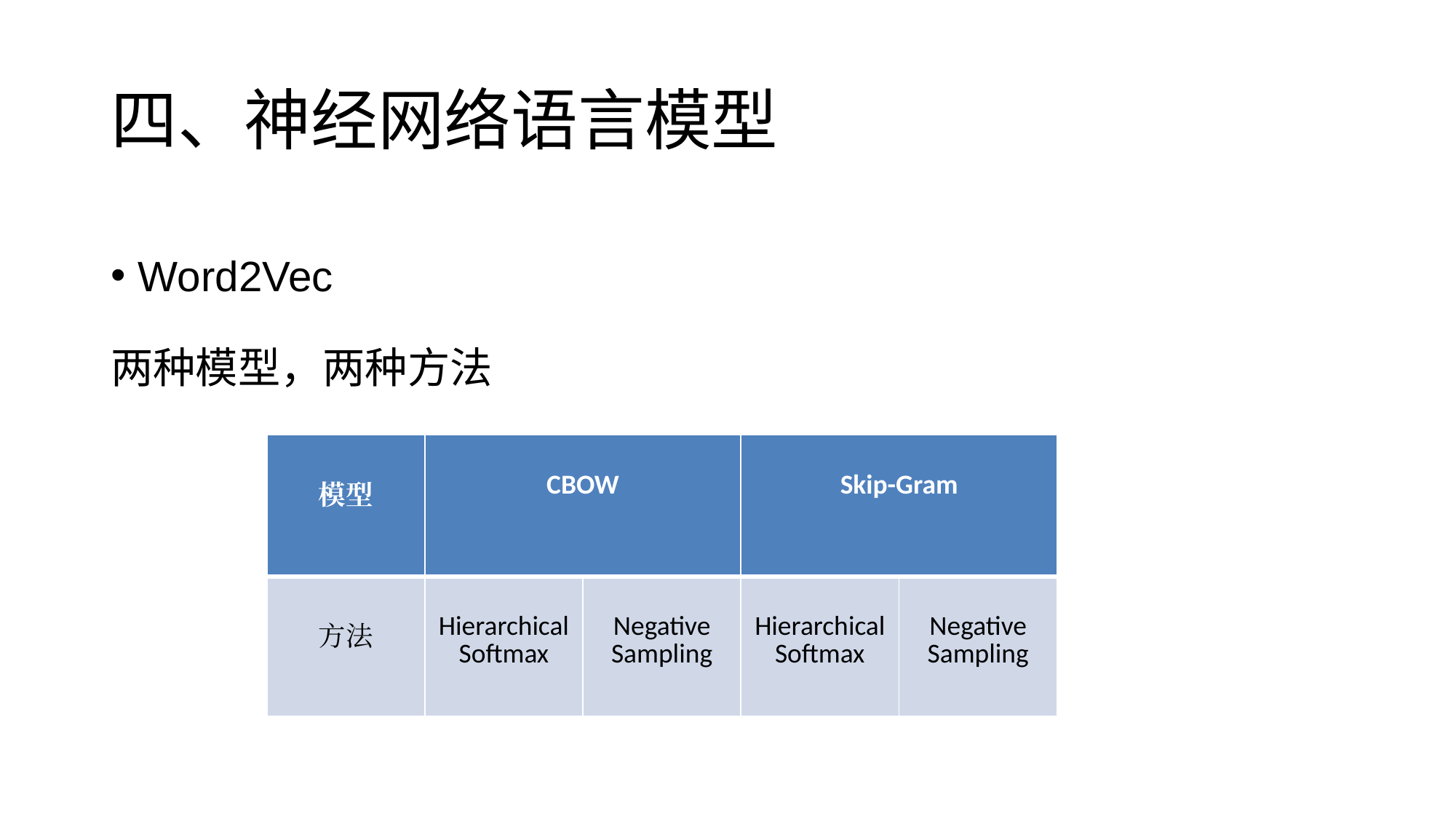

# 四、神经网络语言模型
Word2Vec
两种模型，两种方法

| 模型 | CBOW |  | Skip-Gram |  |
| --- | --- | --- | --- | --- |
| 方法 | Hierarchical Softmax | Negative Sampling | Hierarchical Softmax | Negative Sampling |